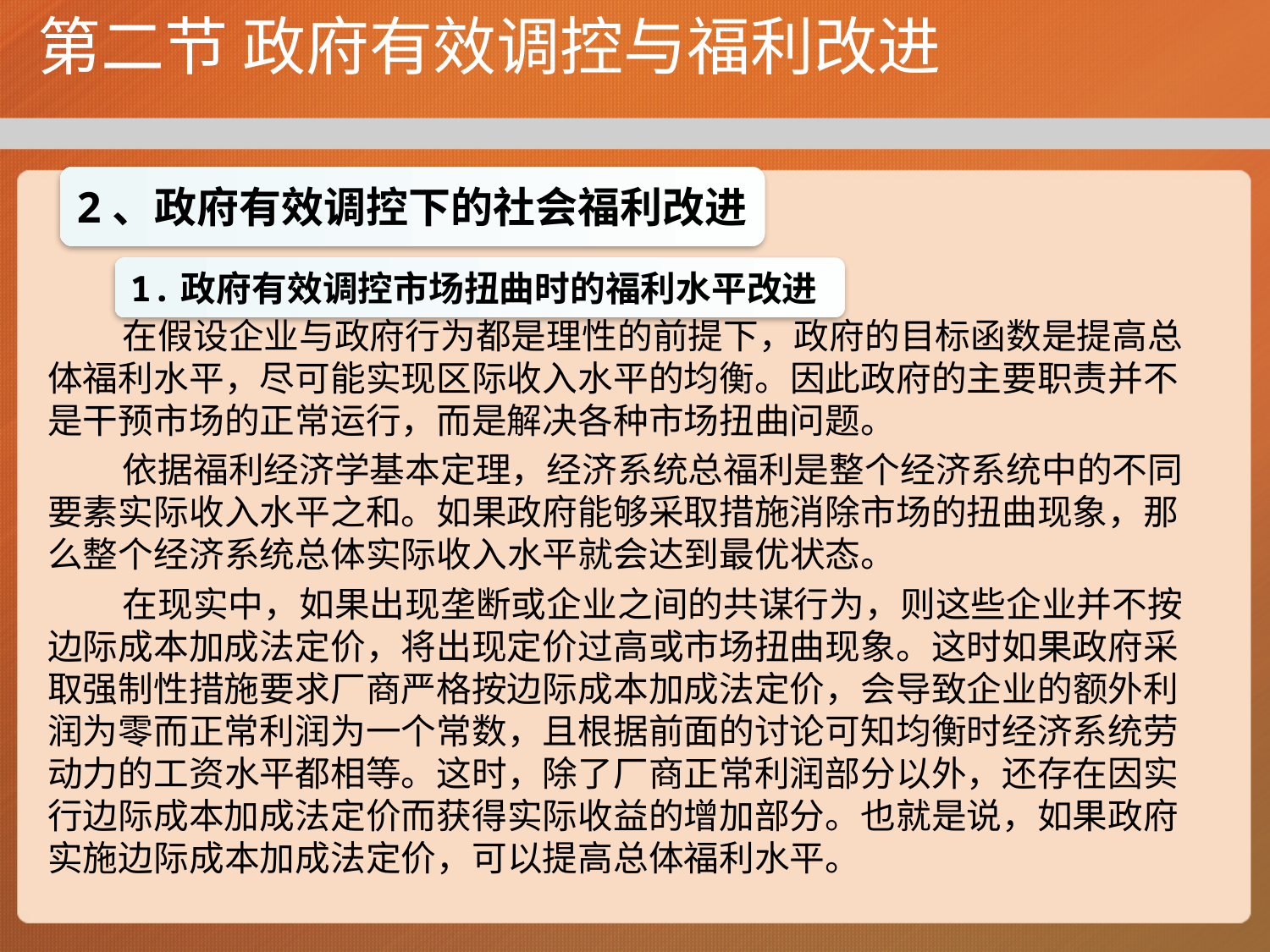

# 第二节 政府有效调控与福利改进
2、政府有效调控下的社会福利改进

在假设企业与政府行为都是理性的前提下，政府的目标函数是提高总体福利水平，尽可能实现区际收入水平的均衡。因此政府的主要职责并不是干预市场的正常运行，而是解决各种市场扭曲问题。
依据福利经济学基本定理，经济系统总福利是整个经济系统中的不同要素实际收入水平之和。如果政府能够采取措施消除市场的扭曲现象，那么整个经济系统总体实际收入水平就会达到最优状态。
在现实中，如果出现垄断或企业之间的共谋行为，则这些企业并不按边际成本加成法定价，将出现定价过高或市场扭曲现象。这时如果政府采取强制性措施要求厂商严格按边际成本加成法定价，会导致企业的额外利润为零而正常利润为一个常数，且根据前面的讨论可知均衡时经济系统劳动力的工资水平都相等。这时，除了厂商正常利润部分以外，还存在因实行边际成本加成法定价而获得实际收益的增加部分。也就是说，如果政府实施边际成本加成法定价，可以提高总体福利水平。
1.政府有效调控市场扭曲时的福利水平改进